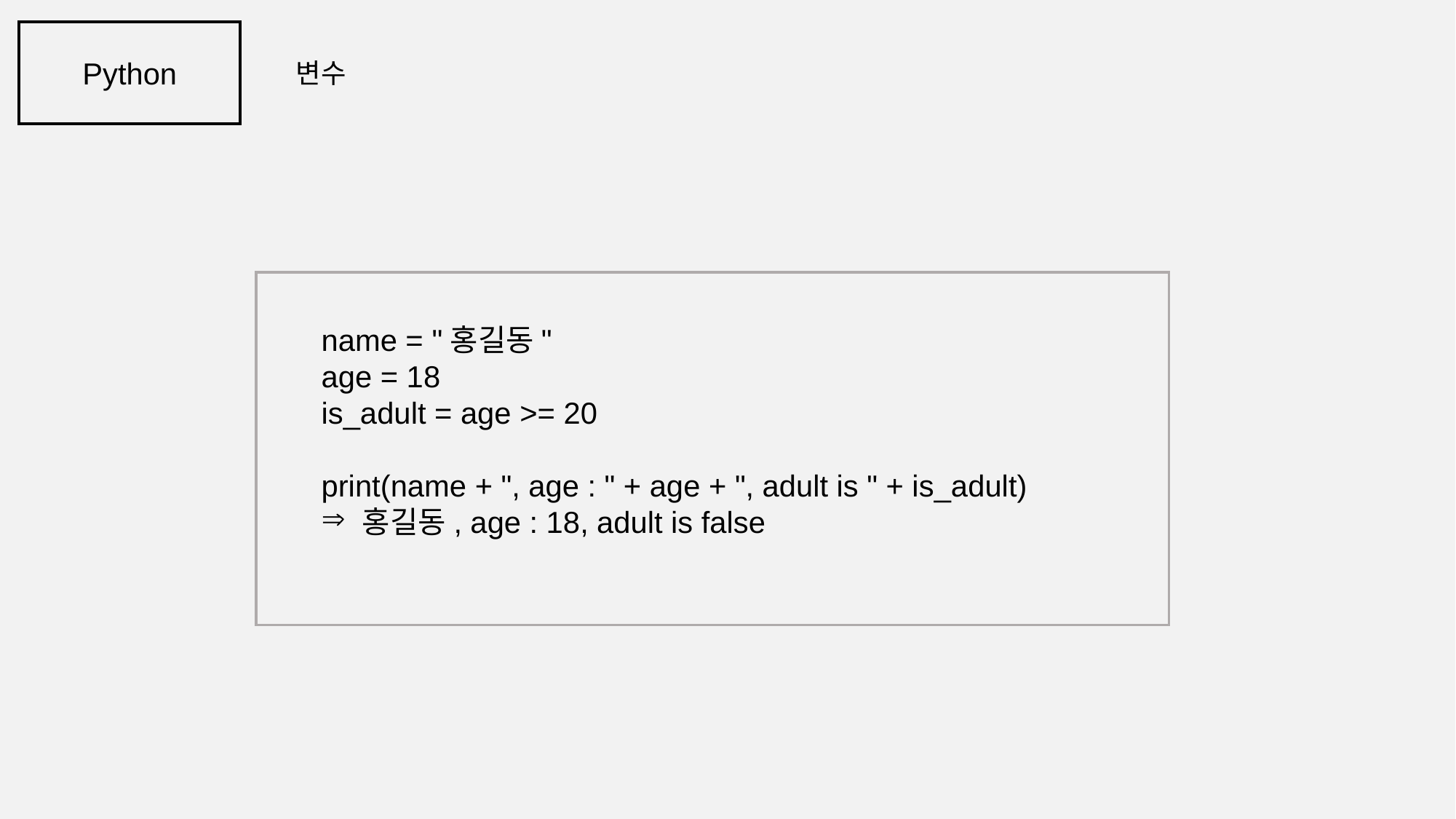

Python
변수

name = "홍길동"
age = 18
is_adult = age >= 20

print(name + ", age : " + age + ", adult is " + is_adult)
홍길동, age : 18, adult is false

   '"